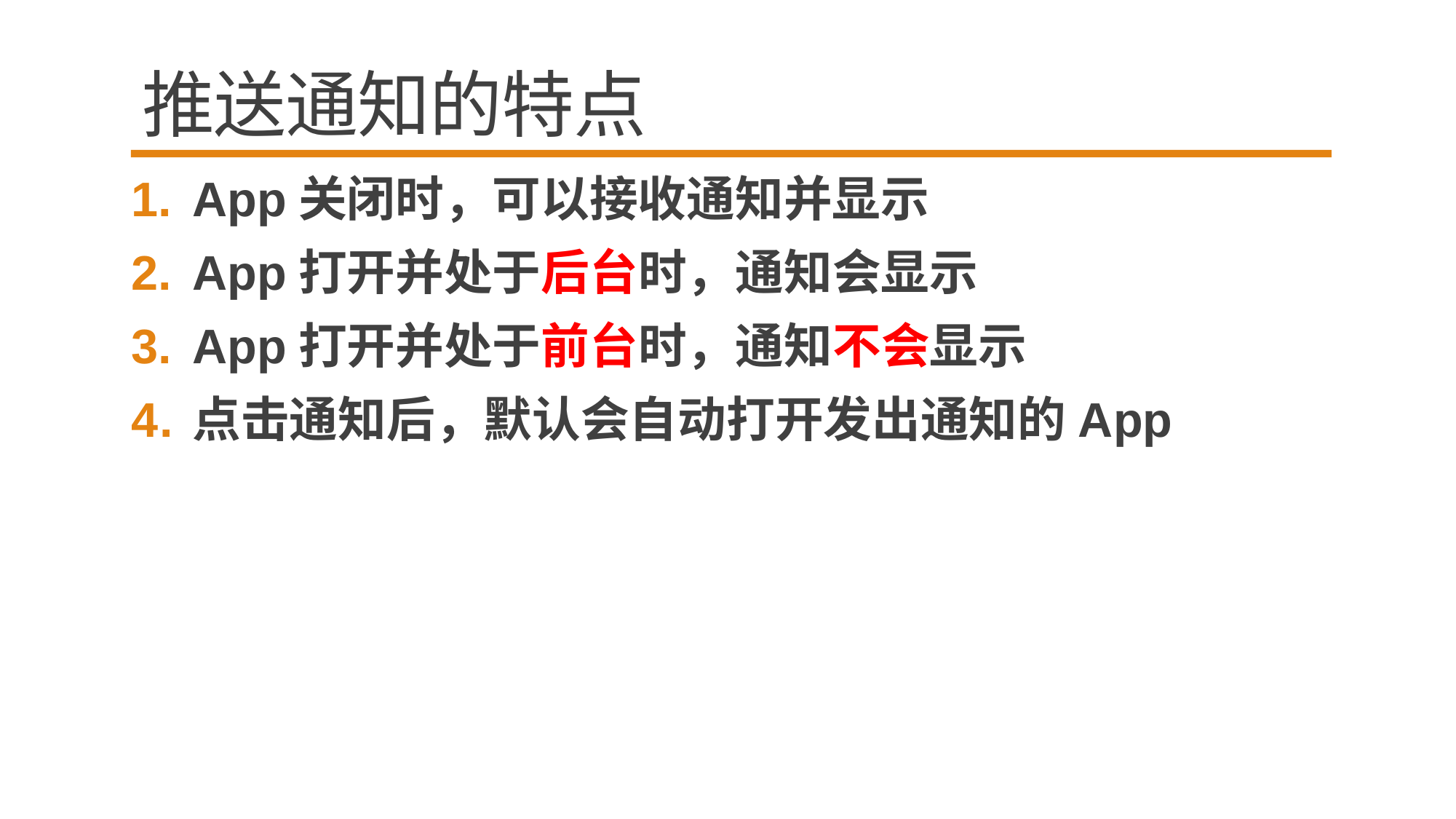

# 推送通知的特点
App关闭时，可以接收通知并显示
App打开并处于后台时，通知会显示
App打开并处于前台时，通知不会显示
点击通知后，默认会自动打开发出通知的App